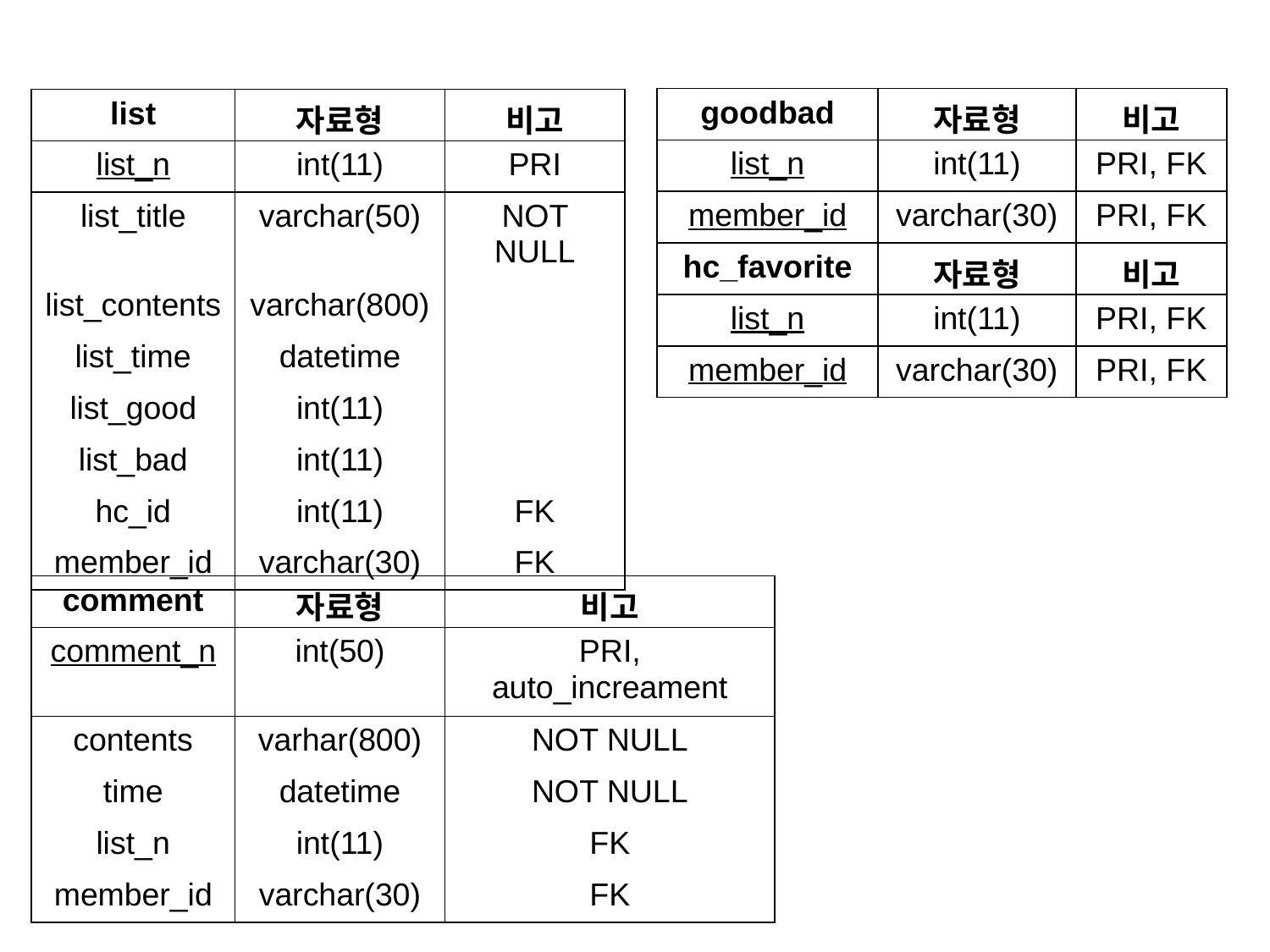

05
| goodbad | 자료형 | 비고 |
| --- | --- | --- |
| list\_n | int(11) | PRI, FK |
| member\_id | varchar(30) | PRI, FK |
| list | 자료형 | 비고 |
| --- | --- | --- |
| list\_n | int(11) | PRI |
| list\_title | varchar(50) | NOT NULL |
| list\_contents | varchar(800) |  |
| list\_time | datetime |  |
| list\_good | int(11) |  |
| list\_bad | int(11) |  |
| hc\_id | int(11) | FK |
| member\_id | varchar(30) | FK |
구현
| hc\_favorite | 자료형 | 비고 |
| --- | --- | --- |
| list\_n | int(11) | PRI, FK |
| member\_id | varchar(30) | PRI, FK |
| comment | 자료형 | 비고 |
| --- | --- | --- |
| comment\_n | int(50) | PRI, auto\_increament |
| contents | varhar(800) | NOT NULL |
| time | datetime | NOT NULL |
| list\_n | int(11) | FK |
| member\_id | varchar(30) | FK |